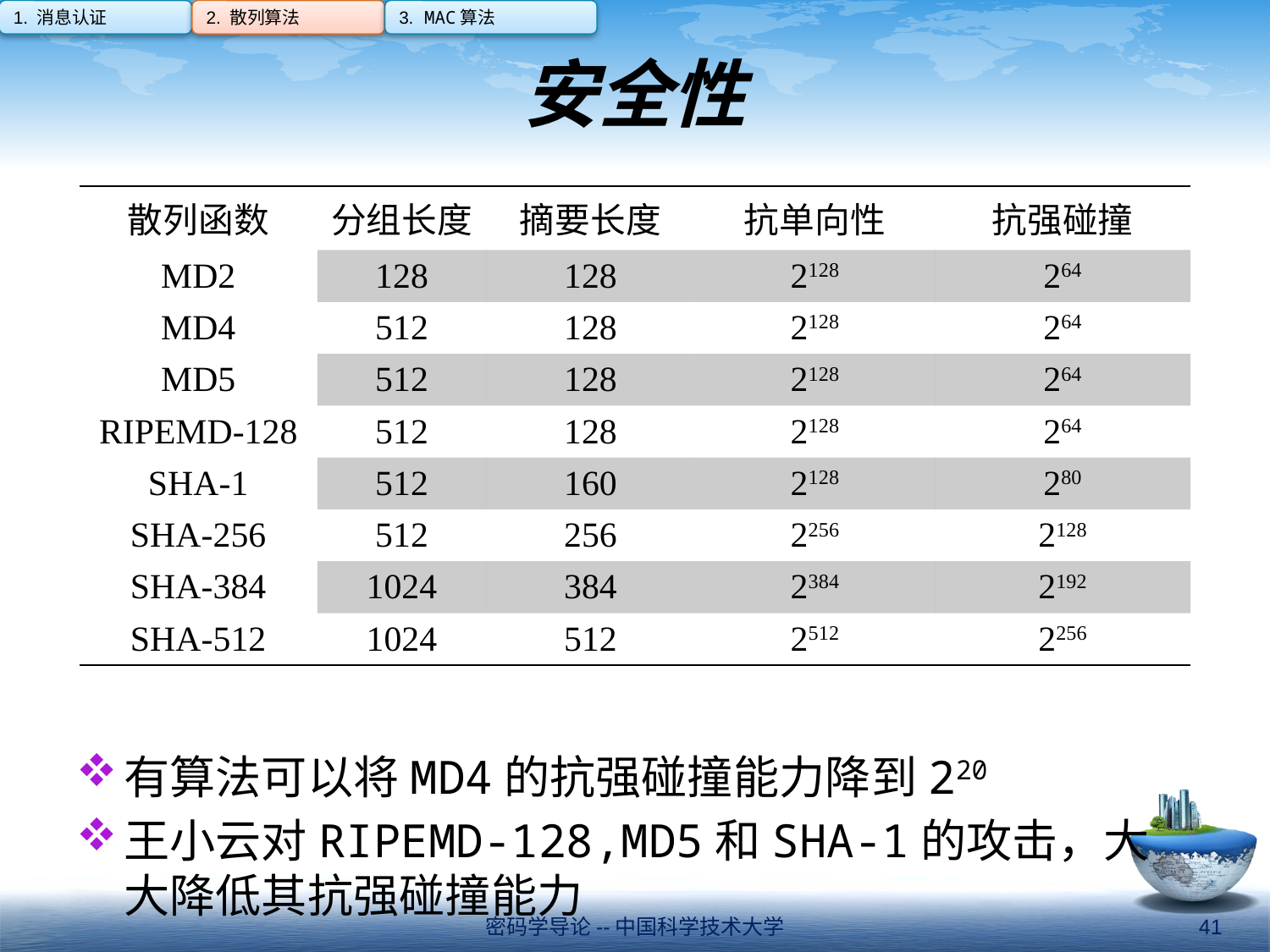

1. 消息认证
2. 散列算法
3. MAC算法
# 安全性

有算法可以将MD4的抗强碰撞能力降到220
王小云对RIPEMD-128,MD5和SHA-1的攻击，大大降低其抗强碰撞能力
| 散列函数 | 分组长度 | 摘要长度 | 抗单向性 | 抗强碰撞 |
| --- | --- | --- | --- | --- |
| MD2 | 128 | 128 | 2128 | 264 |
| MD4 | 512 | 128 | 2128 | 264 |
| MD5 | 512 | 128 | 2128 | 264 |
| RIPEMD-128 | 512 | 128 | 2128 | 264 |
| SHA-1 | 512 | 160 | 2128 | 280 |
| SHA-256 | 512 | 256 | 2256 | 2128 |
| SHA-384 | 1024 | 384 | 2384 | 2192 |
| SHA-512 | 1024 | 512 | 2512 | 2256 |
密码学导论--中国科学技术大学
41